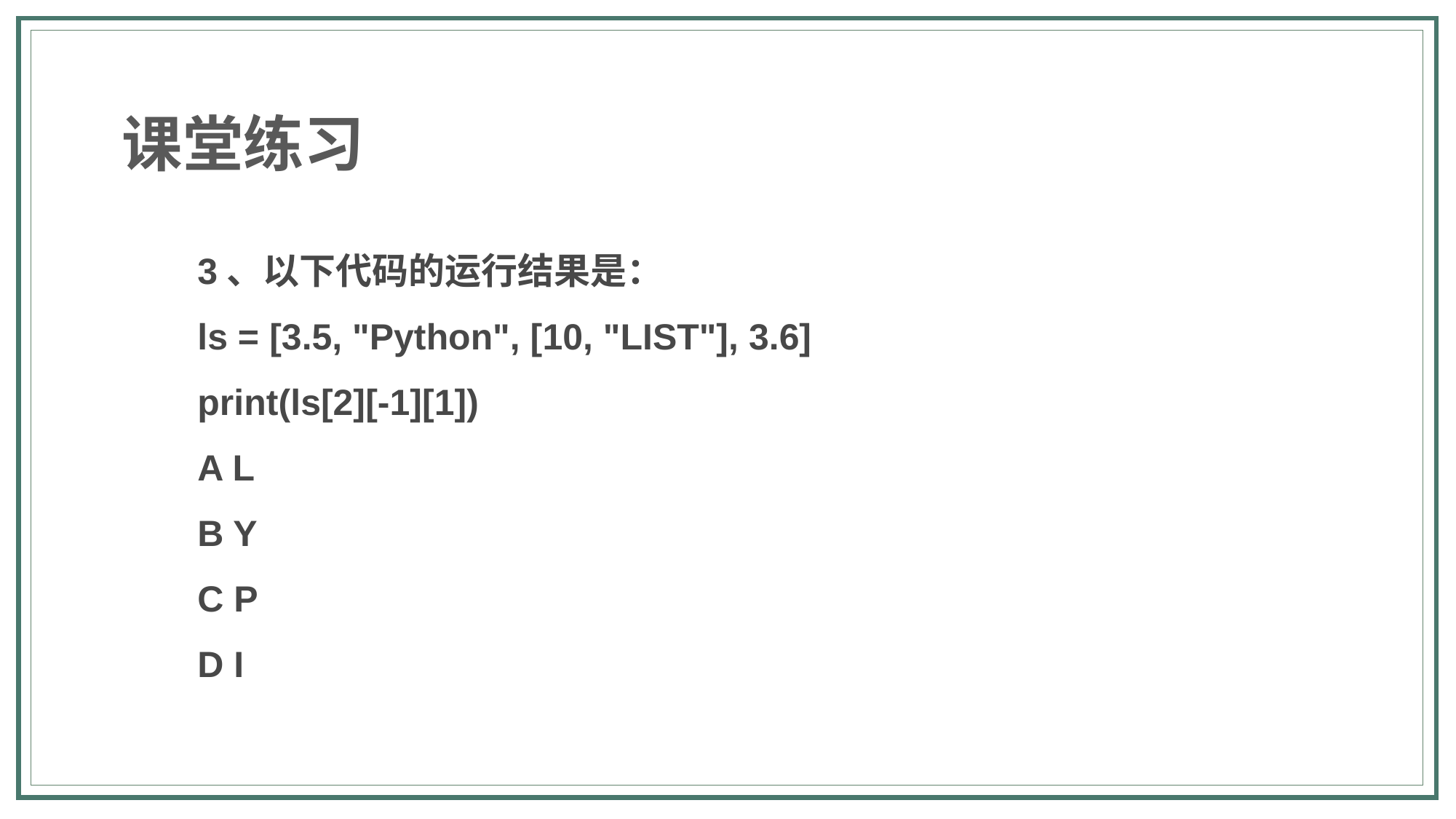

课堂练习
3、以下代码的运行结果是‬‬‬‬‬‬‬‬‬‬‬‬‬‬‬‬‬‬‬‬‬‬‬‬‬‬‬‬‬‬‬‬‬‬‬‬‬‬‬‬‬‬‬‬‬‬‬‬：
ls = [3.5, "Python", [10, "LIST"], 3.6]
print(ls[2][-1][1])
A L
B Y
C P
D I